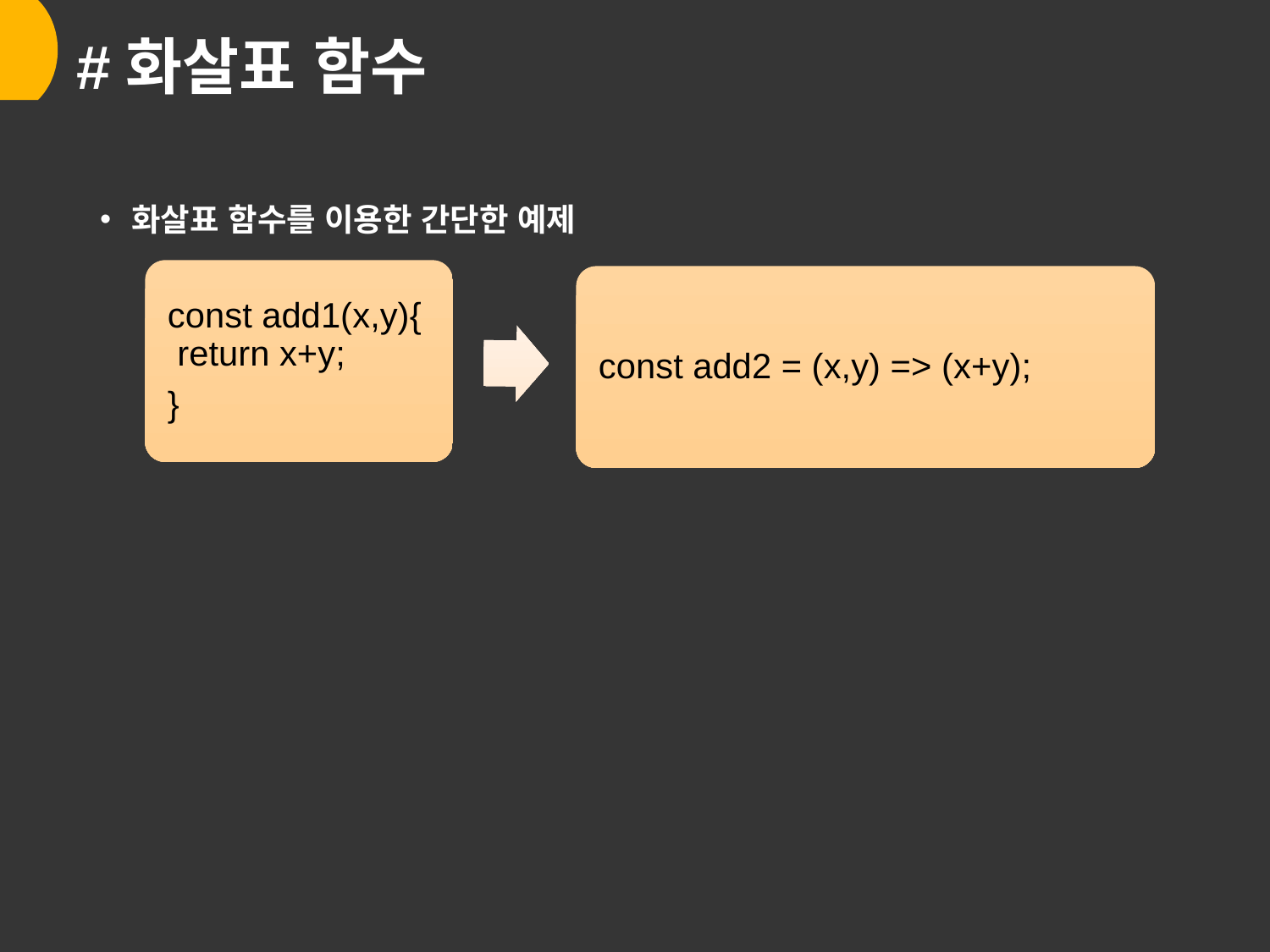

# #화살표 함수
화살표 함수를 이용한 간단한 예제

const add1(x,y){
 return x+y;
}

const add2 = (x,y) => (x+y);